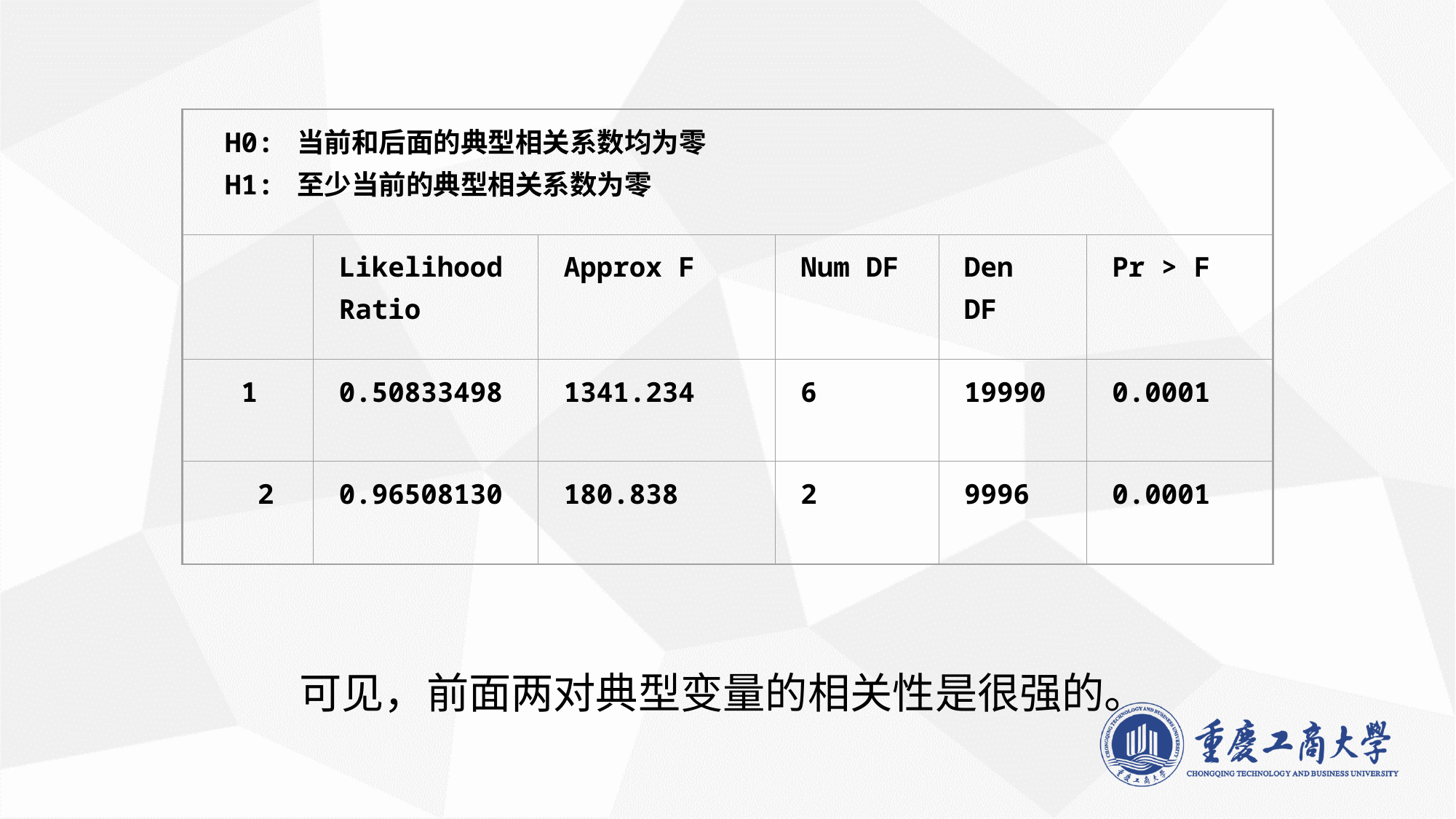

H0: 当前和后面的典型相关系数均为零
 H1: 至少当前的典型相关系数为零

Likelihood
Ratio

Approx F

Num DF

Den DF

Pr > F

  1

0.50833498

1341.234

6

19990

0.0001

   2

0.96508130

180.838

2

9996

0.0001

可见，前面两对典型变量的相关性是很强的。